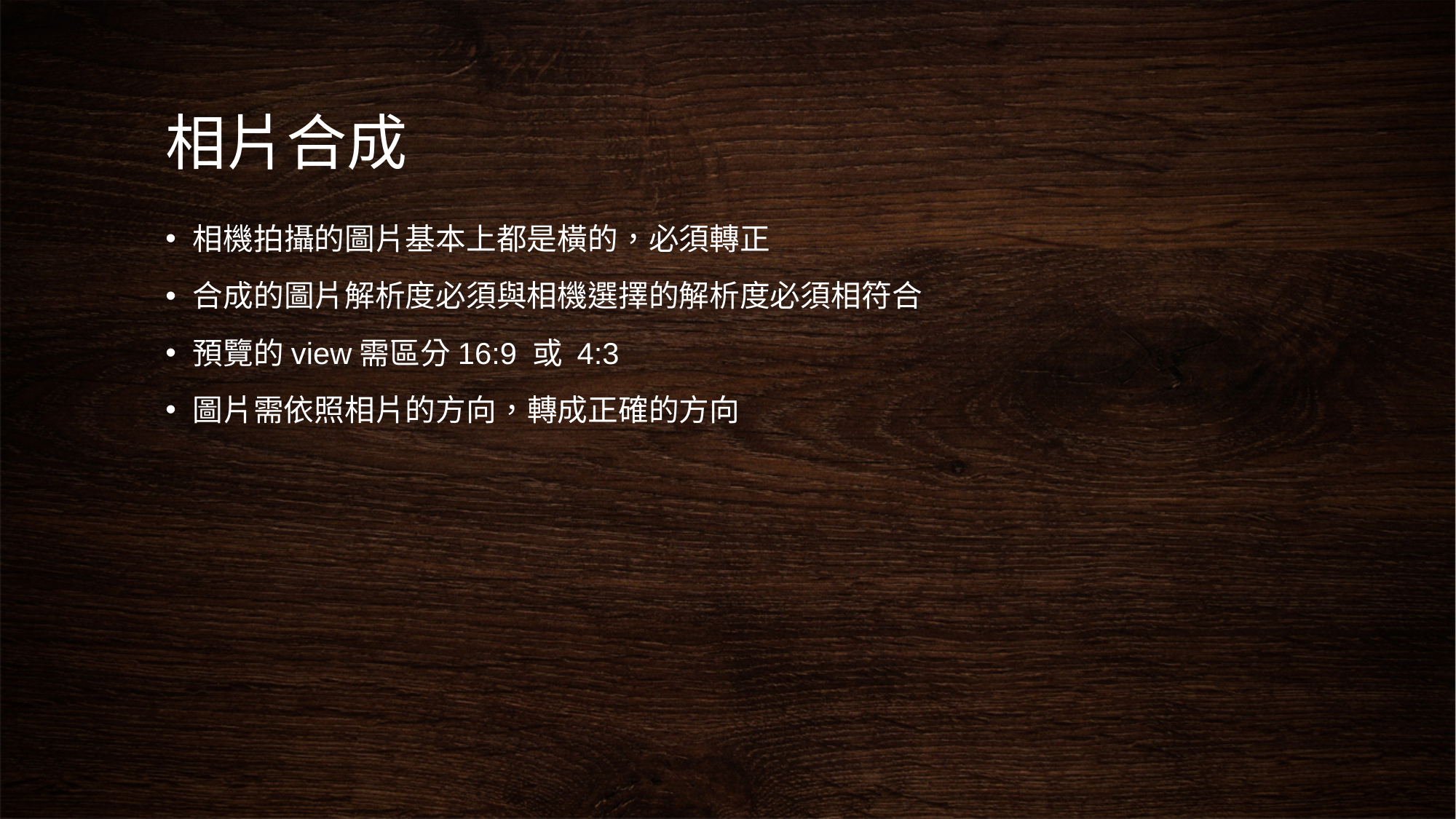

# 相片合成
相機拍攝的圖片基本上都是橫的，必須轉正
合成的圖片解析度必須與相機選擇的解析度必須相符合
預覽的view需區分16:9 或 4:3
圖片需依照相片的方向，轉成正確的方向